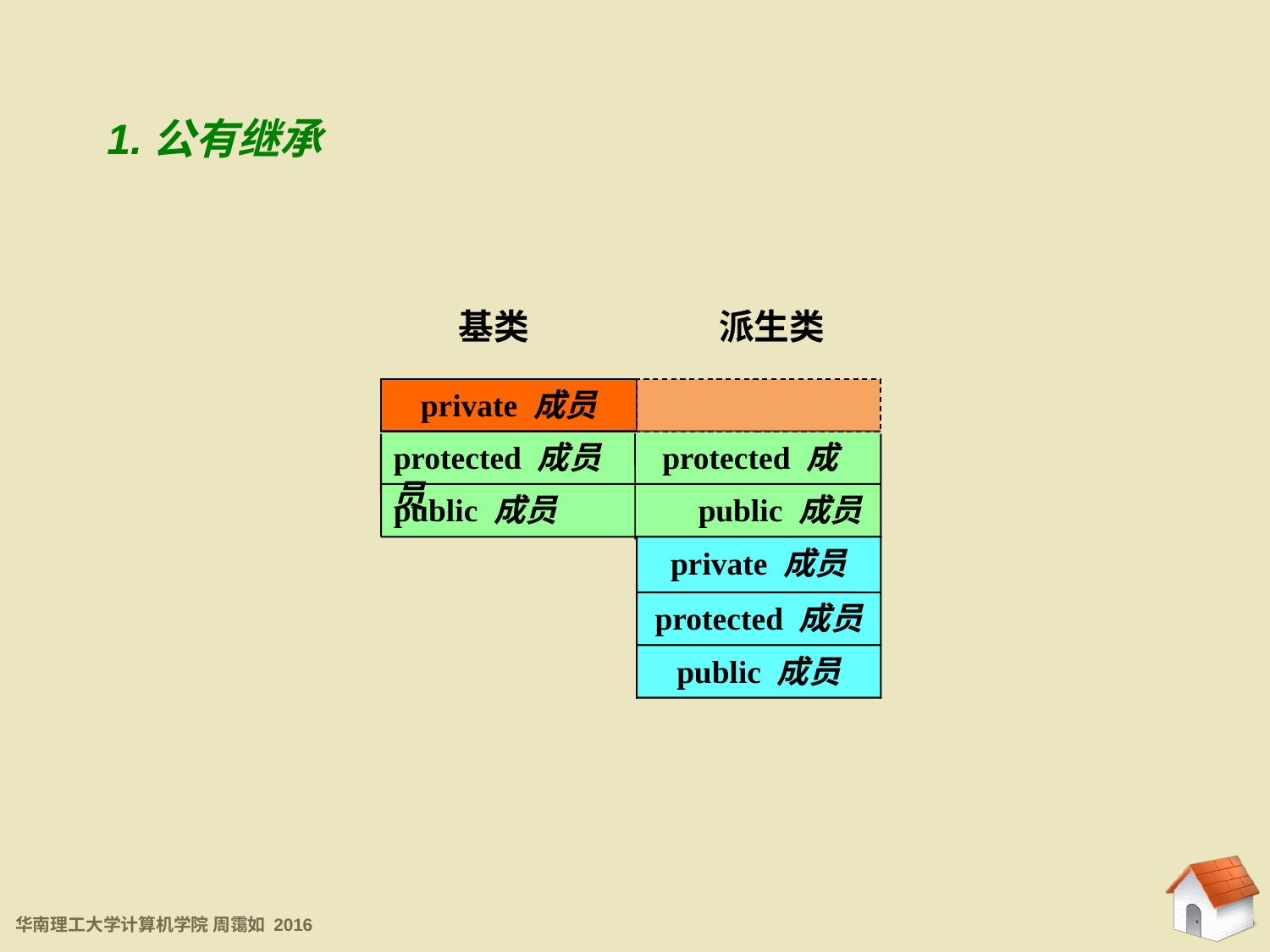

8.2.1  访问控制
1.公有继承
基类
派生类
private 成员

protected 成员	 protected 成员

public 成员	      public 成员

private 成员

protected 成员

public 成员